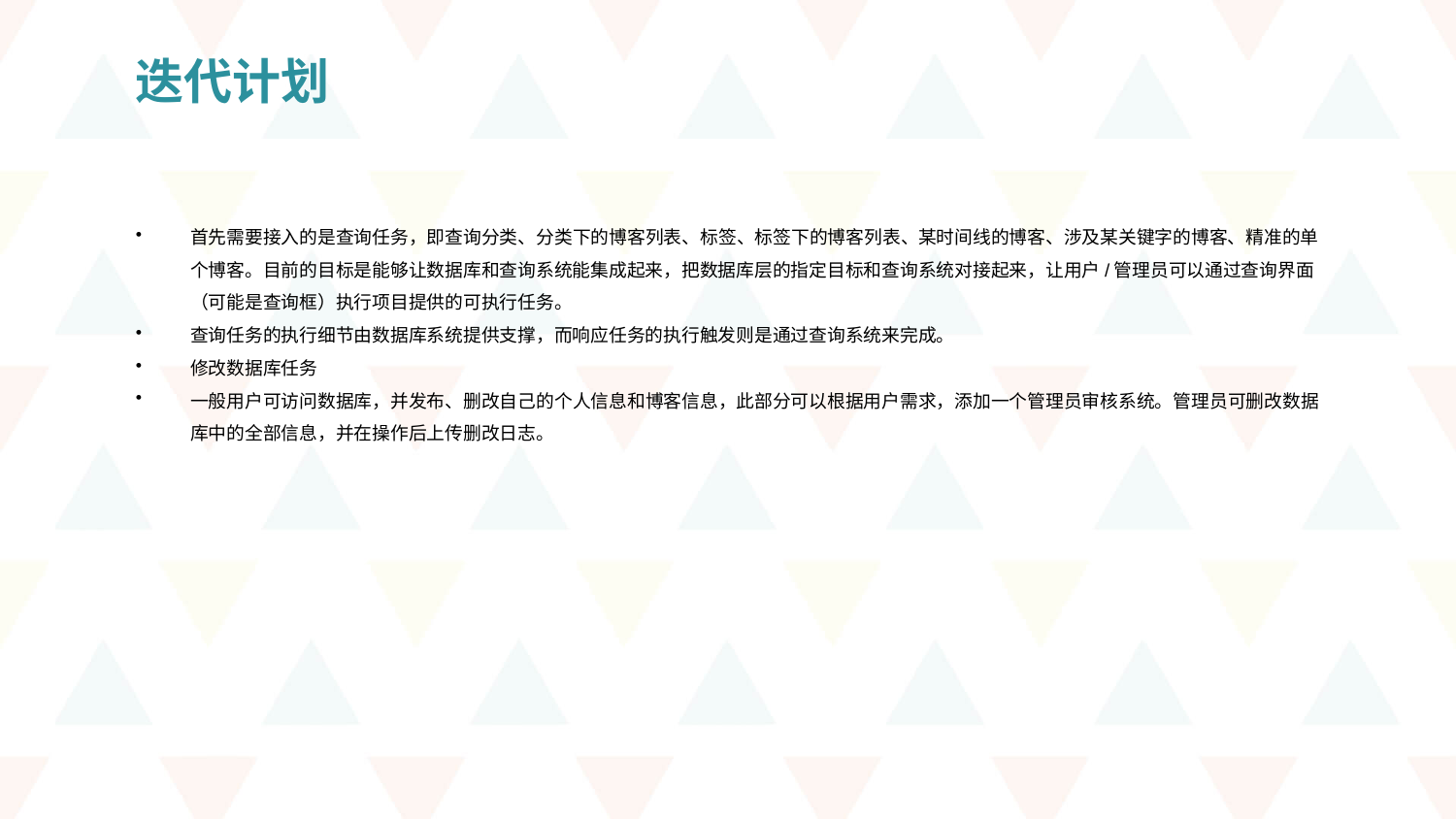

迭代计划
首先需要接入的是查询任务，即查询分类、分类下的博客列表、标签、标签下的博客列表、某时间线的博客、涉及某关键字的博客、精准的单个博客。目前的目标是能够让数据库和查询系统能集成起来，把数据库层的指定目标和查询系统对接起来，让用户/管理员可以通过查询界面（可能是查询框）执行项目提供的可执行任务。
查询任务的执行细节由数据库系统提供支撑，而响应任务的执行触发则是通过查询系统来完成。
修改数据库任务
一般用户可访问数据库，并发布、删改自己的个人信息和博客信息，此部分可以根据用户需求，添加一个管理员审核系统。管理员可删改数据库中的全部信息，并在操作后上传删改日志。